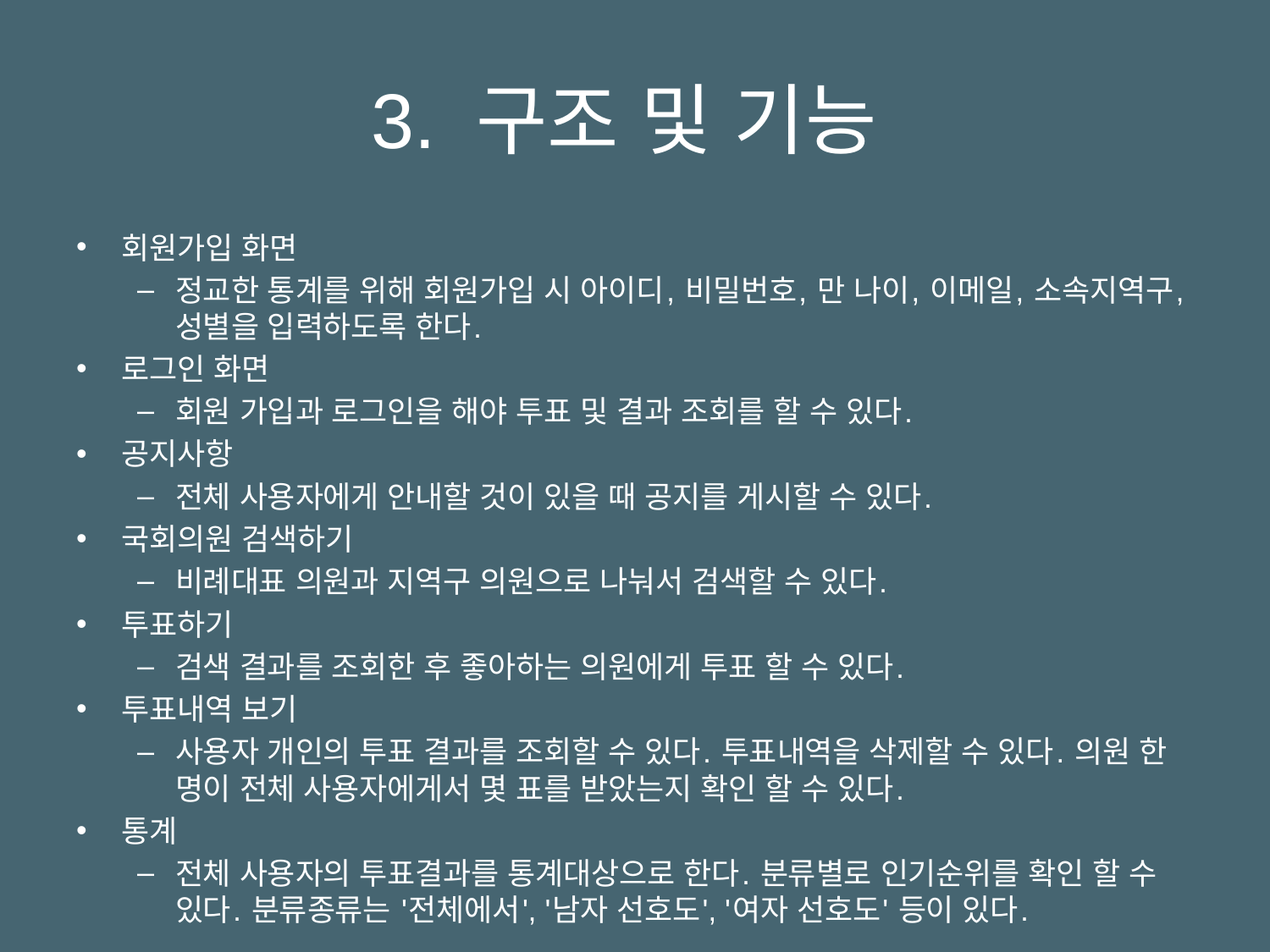

# 3. 구조 및 기능
회원가입 화면
정교한 통계를 위해 회원가입 시 아이디, 비밀번호, 만 나이, 이메일, 소속지역구, 성별을 입력하도록 한다.
로그인 화면
회원 가입과 로그인을 해야 투표 및 결과 조회를 할 수 있다.
공지사항
전체 사용자에게 안내할 것이 있을 때 공지를 게시할 수 있다.
국회의원 검색하기
비례대표 의원과 지역구 의원으로 나눠서 검색할 수 있다.
투표하기
검색 결과를 조회한 후 좋아하는 의원에게 투표 할 수 있다.
투표내역 보기
사용자 개인의 투표 결과를 조회할 수 있다. 투표내역을 삭제할 수 있다. 의원 한 명이 전체 사용자에게서 몇 표를 받았는지 확인 할 수 있다.
통계
전체 사용자의 투표결과를 통계대상으로 한다. 분류별로 인기순위를 확인 할 수 있다. 분류종류는 '전체에서', '남자 선호도', '여자 선호도' 등이 있다.